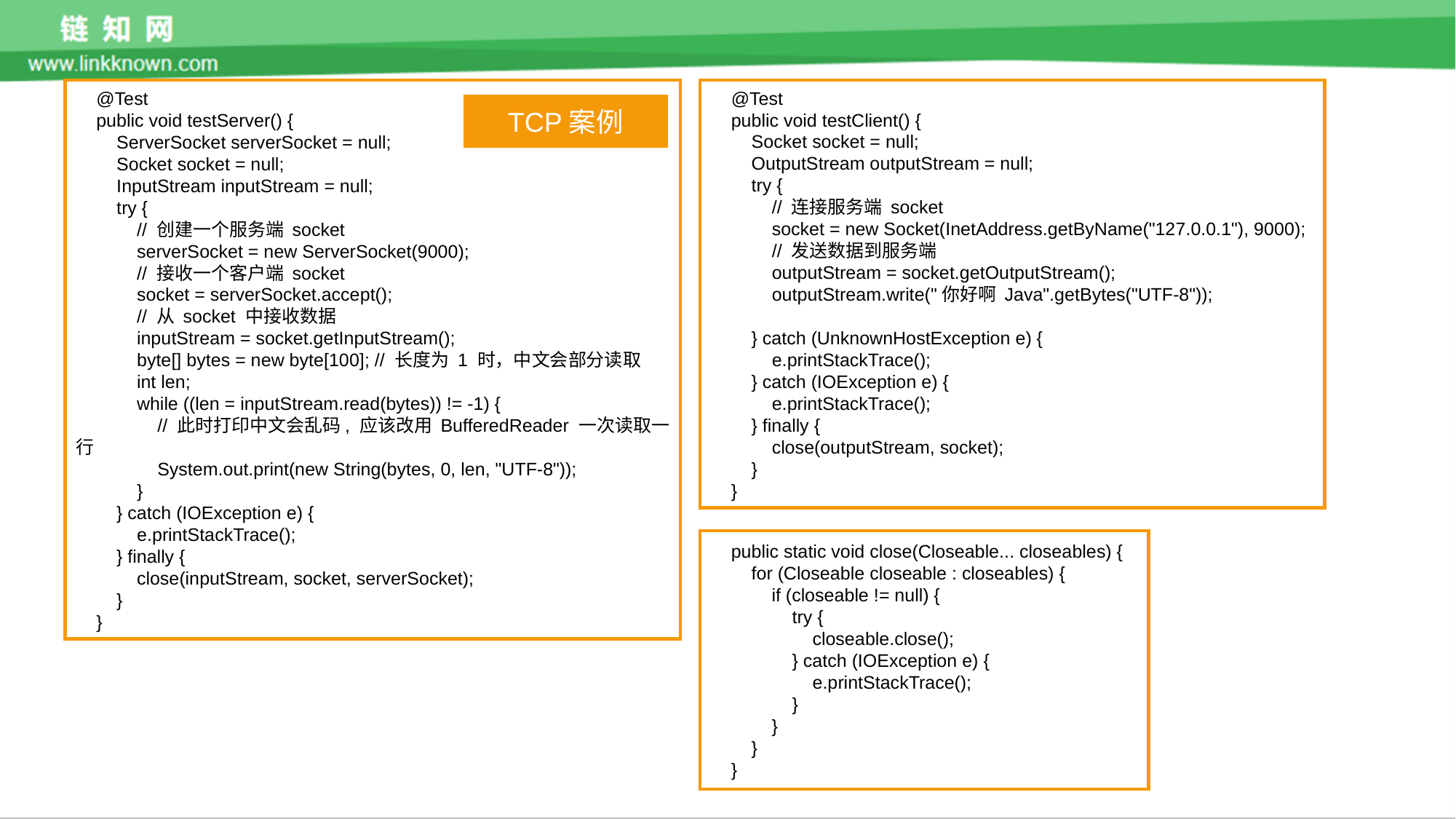

@Test
    public void testServer() {
        ServerSocket serverSocket = null;
        Socket socket = null;
        InputStream inputStream = null;
        try {
            // 创建一个服务端 socket
            serverSocket = new ServerSocket(9000);
            // 接收一个客户端 socket
            socket = serverSocket.accept();
            // 从 socket 中接收数据
            inputStream = socket.getInputStream();
            byte[] bytes = new byte[100]; // 长度为 1 时，中文会部分读取
            int len;
            while ((len = inputStream.read(bytes)) != -1) {
                // 此时打印中文会乱码, 应该改用 BufferedReader 一次读取一行
                System.out.print(new String(bytes, 0, len, "UTF-8"));
            }
        } catch (IOException e) {
            e.printStackTrace();
        } finally {
            close(inputStream, socket, serverSocket);
        }
    }
    @Test
    public void testClient() {
        Socket socket = null;
        OutputStream outputStream = null;
        try {
            // 连接服务端 socket
            socket = new Socket(InetAddress.getByName("127.0.0.1"), 9000);
            // 发送数据到服务端
            outputStream = socket.getOutputStream();
            outputStream.write("你好啊 Java".getBytes("UTF-8"));

        } catch (UnknownHostException e) {
            e.printStackTrace();
        } catch (IOException e) {
            e.printStackTrace();
        } finally {
            close(outputStream, socket);
        }
    }
TCP案例
    public static void close(Closeable... closeables) {
        for (Closeable closeable : closeables) {
            if (closeable != null) {
                try {
                    closeable.close();
                } catch (IOException e) {
                    e.printStackTrace();
                }
            }
        }
    }